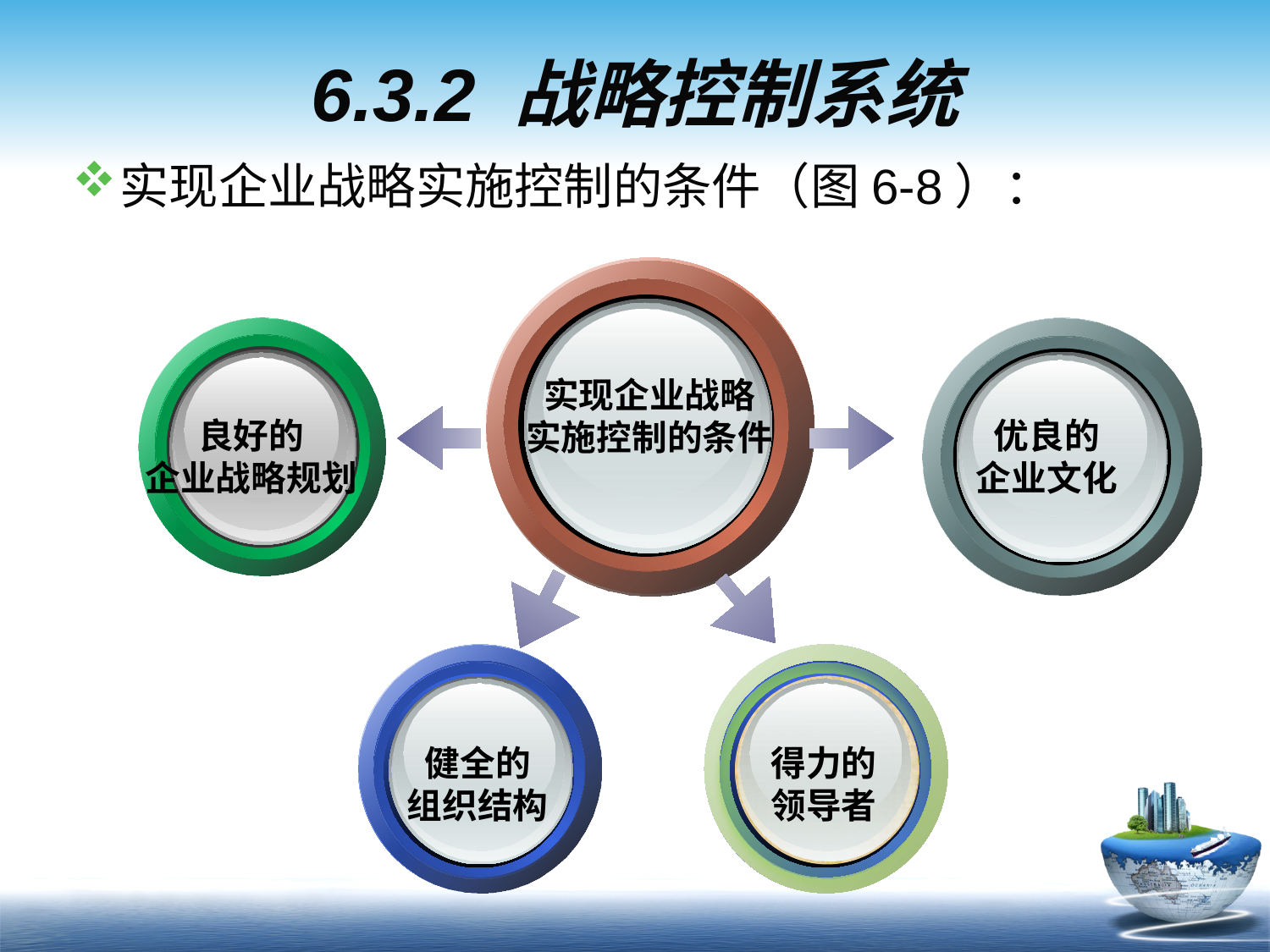

# 6.3.2 战略控制系统
实现企业战略实施控制的条件（图6-8）：

实现企业战略
实施控制的条件

良好的
企业战略规划
优良的
企业文化

健全的
组织结构

得力的
领导者